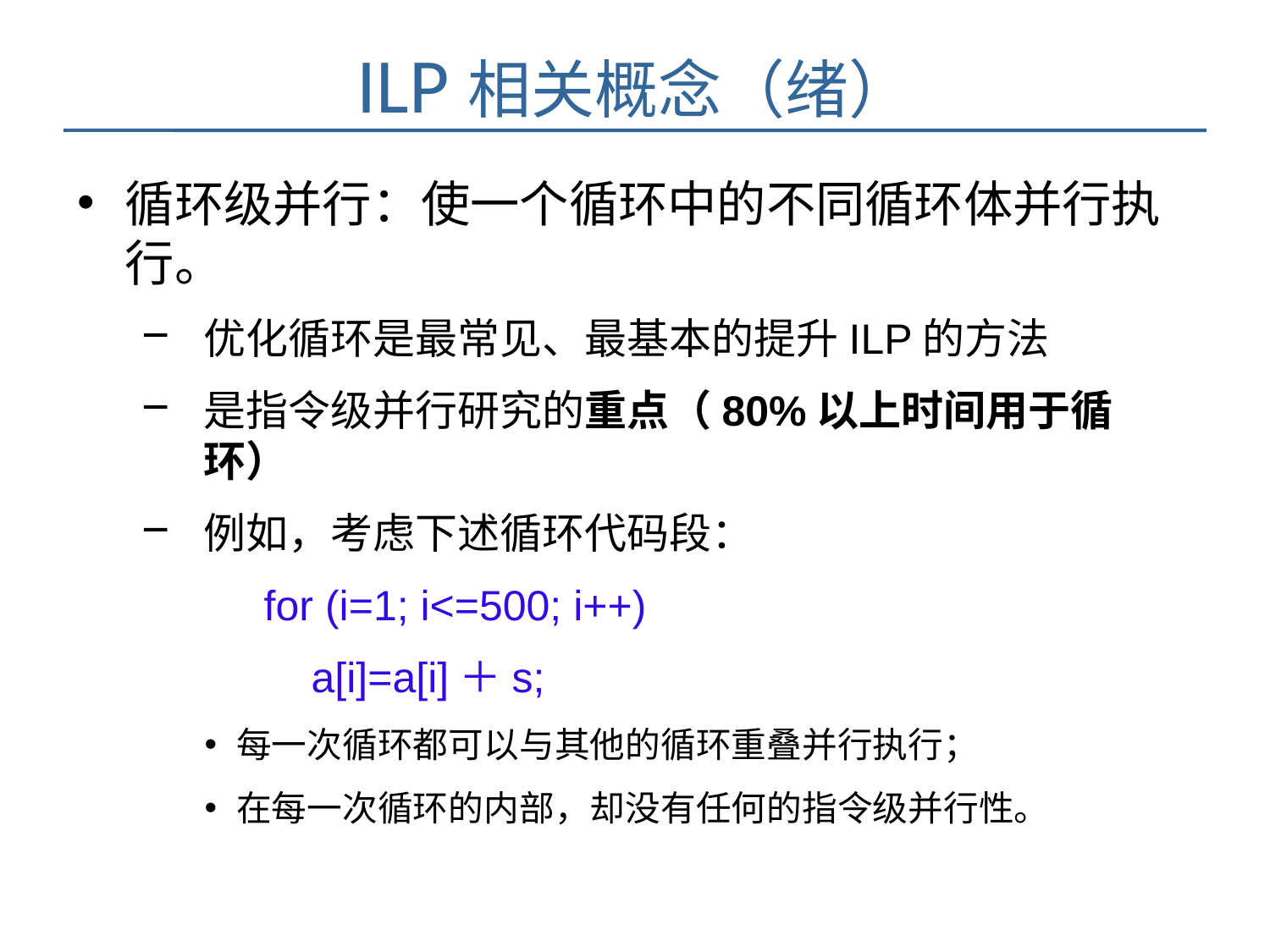

ILP相关概念（绪）

循环级并行：使一个循环中的不同循环体并行执行。
优化循环是最常见、最基本的提升ILP的方法
是指令级并行研究的重点（80%以上时间用于循环）
例如，考虑下述循环代码段：
     for (i=1; i<=500; i++)
         a[i]=a[i]＋s;
每一次循环都可以与其他的循环重叠并行执行；
在每一次循环的内部，却没有任何的指令级并行性。